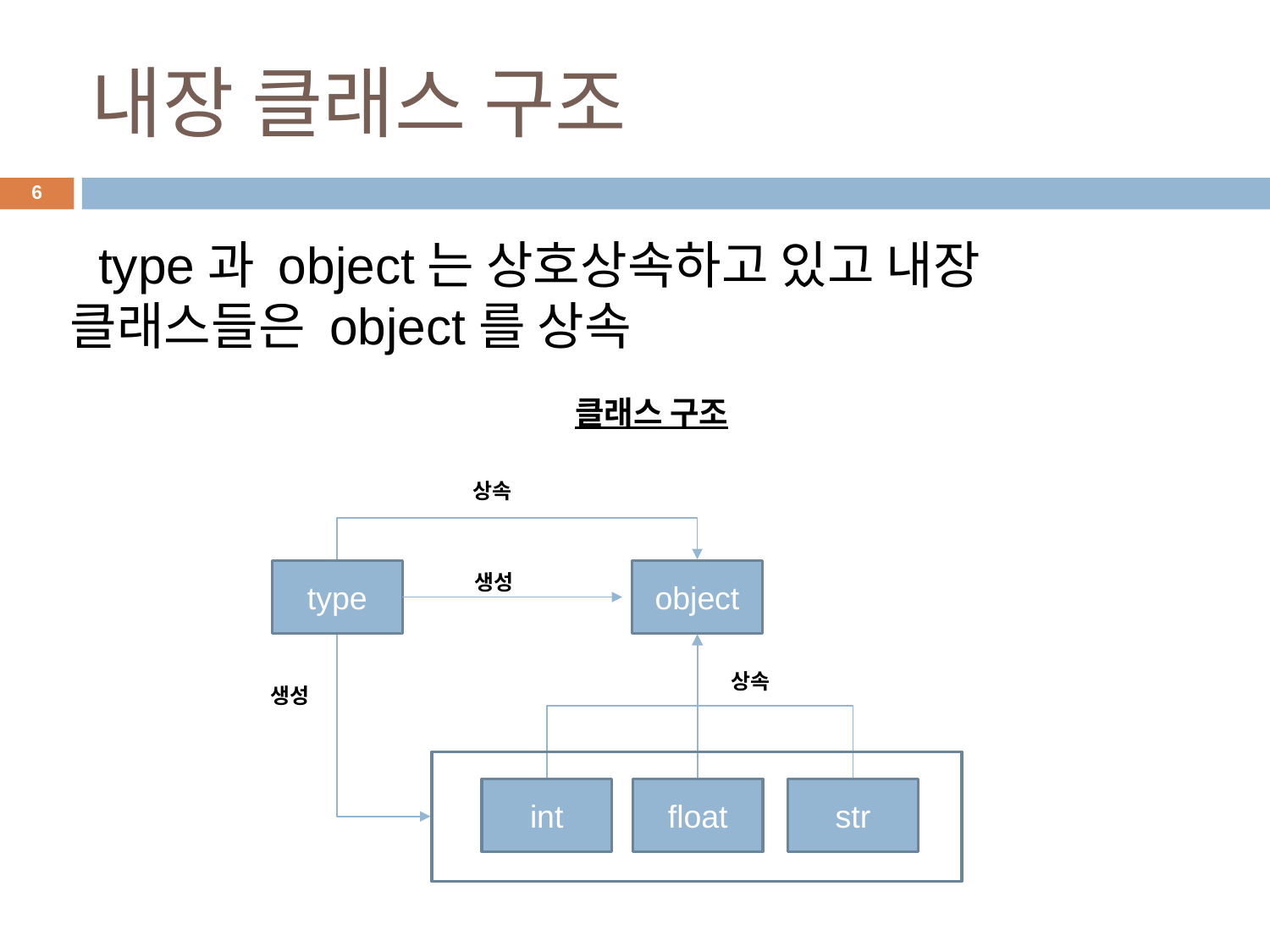

# 내장 클래스 구조
6
  type과 object는 상호상속하고 있고 내장 클래스들은 object를 상속
 클래스 구조
상속

type

object
생성

상속
생성

int

float

str